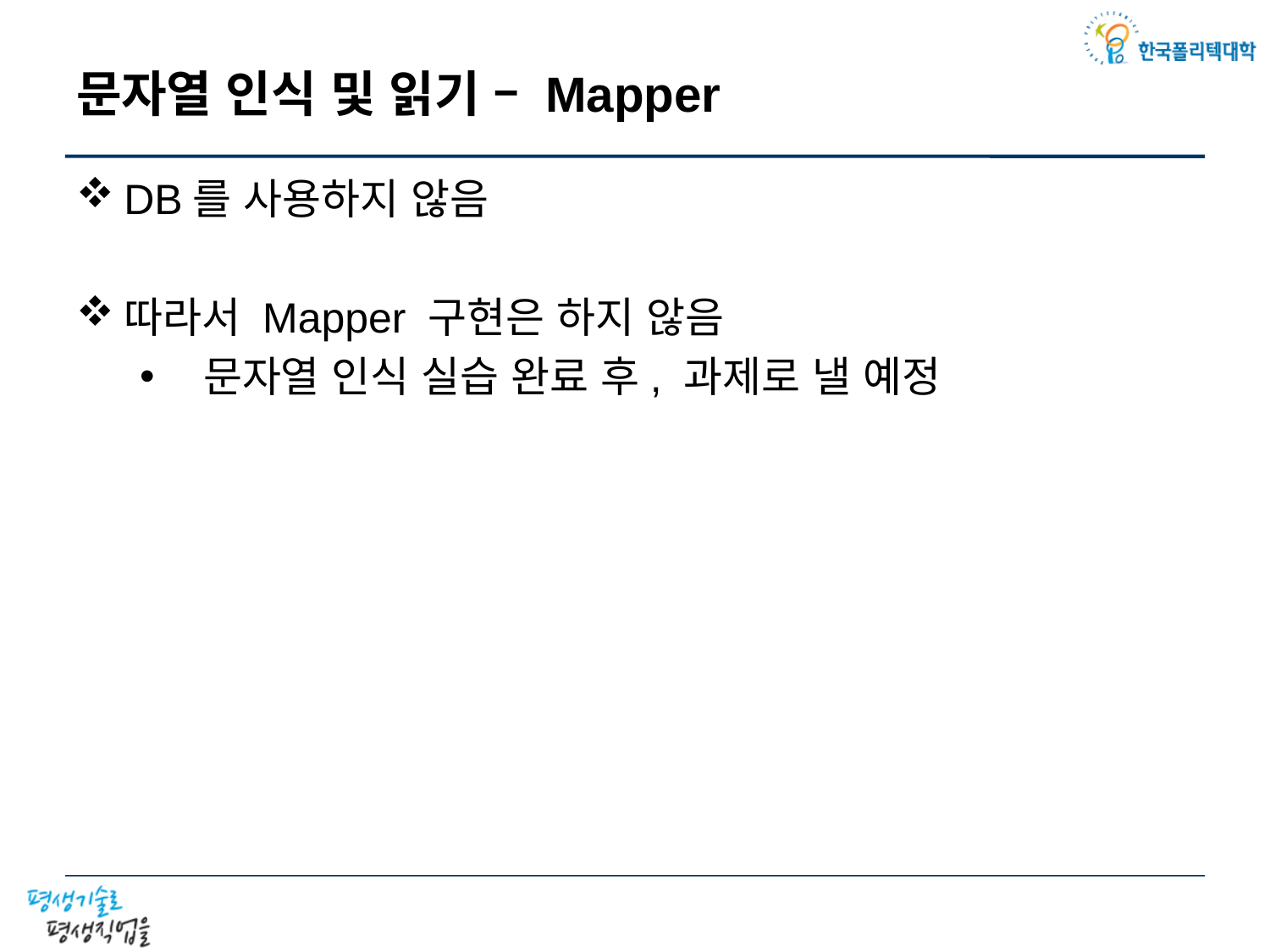

# 문자열 인식 및 읽기 – Mapper
DB를 사용하지 않음

따라서 Mapper 구현은 하지 않음
문자열 인식 실습 완료 후, 과제로 낼 예정